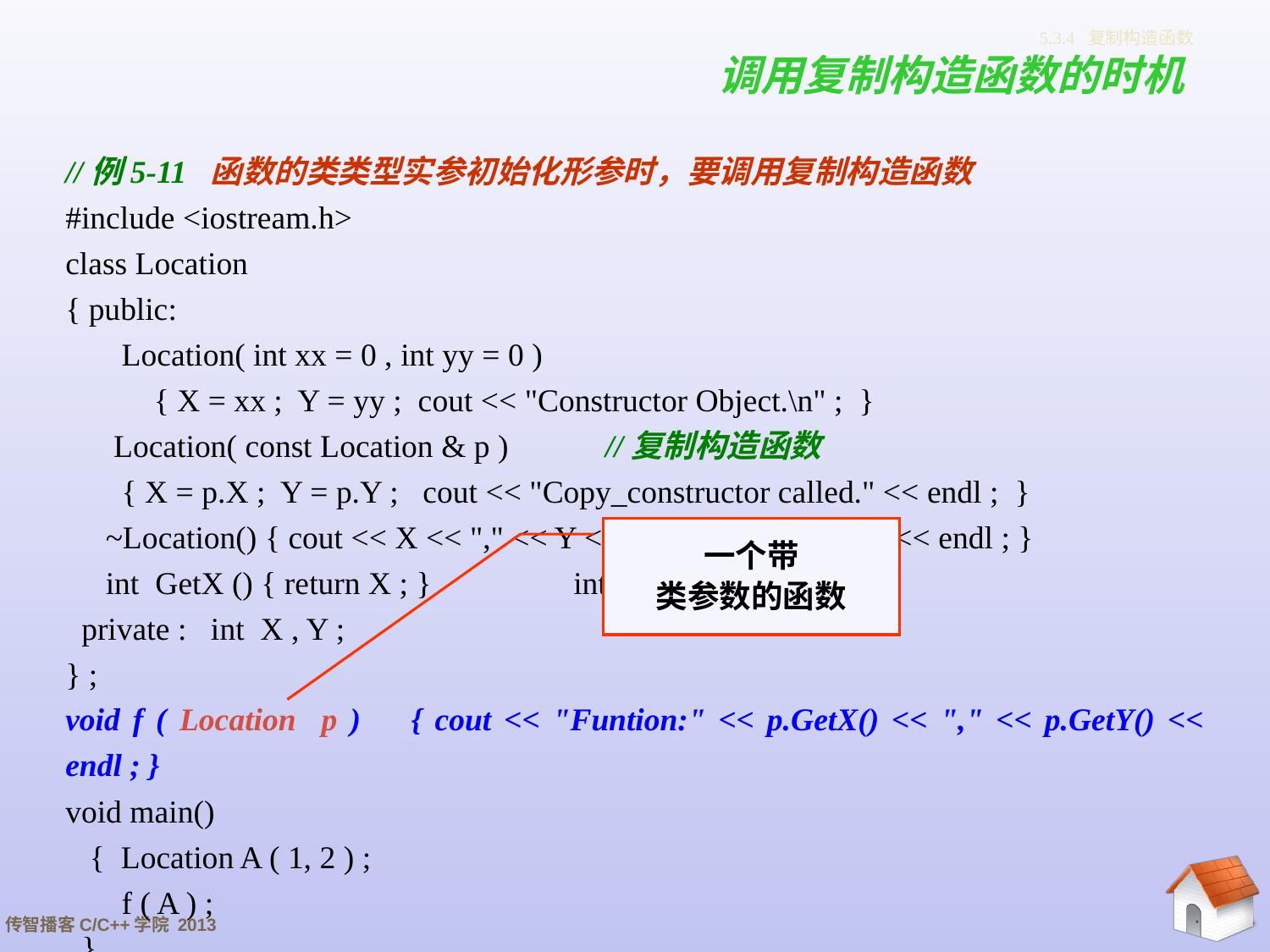

# 5.3.4  复制构造函数
调用复制构造函数的时机
//例5-11  函数的类类型实参初始化形参时，要调用复制构造函数
#include <iostream.h>
class Location
{ public:
       Location( int xx = 0 , int yy = 0 )
           { X = xx ;  Y = yy ;  cout << "Constructor Object.\n" ;  }
      Location( const Location & p ) 	    //复制构造函数
       { X = p.X ;  Y = p.Y ;   cout << "Copy_constructor called." << endl ;  }
     ~Location() { cout << X << "," << Y << " Object destroyed." << endl ; }
     int  GetX () { return X ; }		int GetY () { return Y ; }
  private :   int  X , Y ;
} ;
void f ( Location  p )    { cout << "Funtion:" << p.GetX() << "," << p.GetY() << endl ; }
void main()
   {  Location A ( 1, 2 ) ;
       f ( A ) ;
  }
一个带
类参数的函数